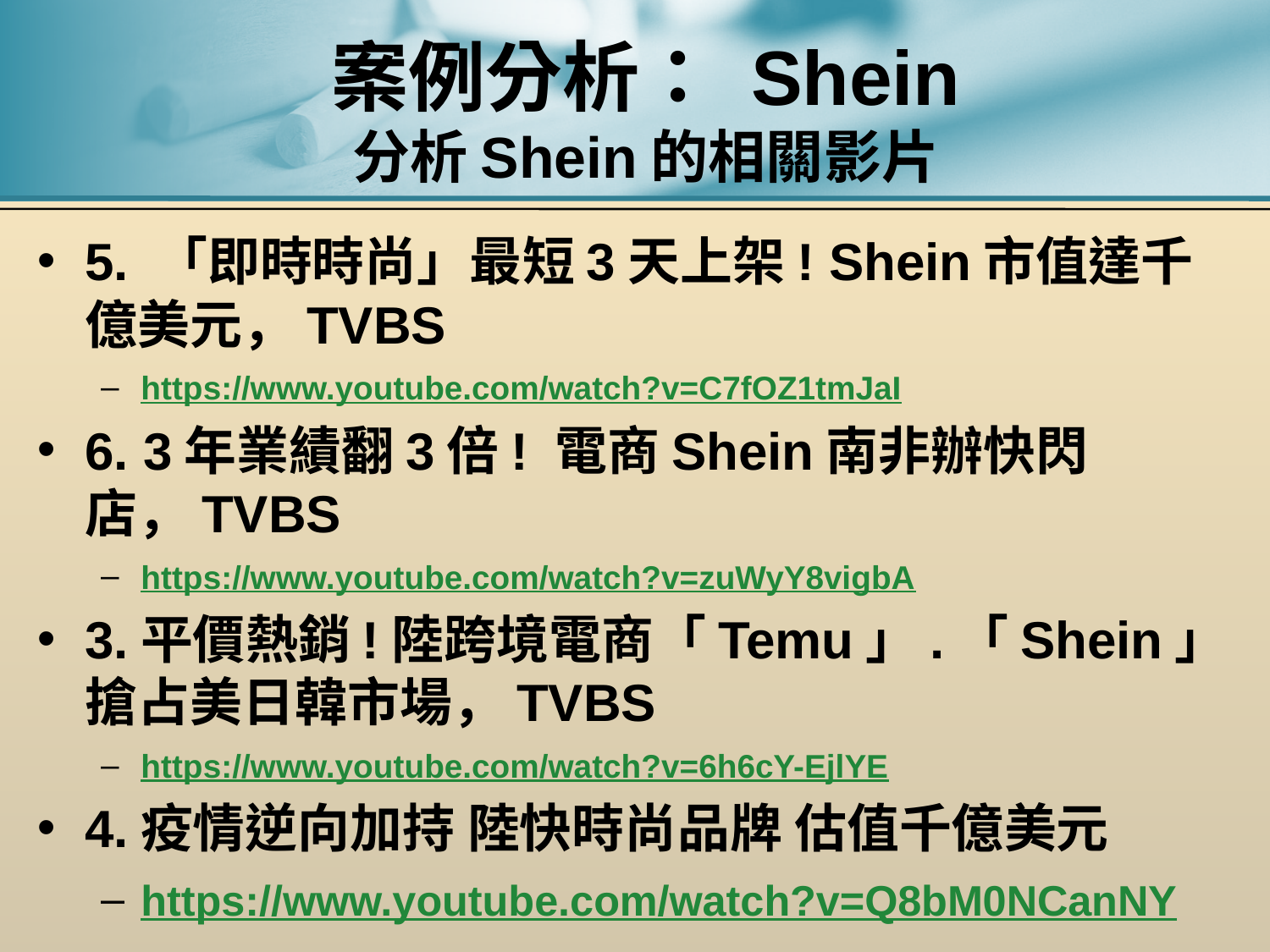

# 案例分析： Shein 分析Shein的相關影片
5. 「即時時尚」最短3天上架! Shein市值達千億美元，TVBS
https://www.youtube.com/watch?v=C7fOZ1tmJaI
6. 3年業績翻3倍! 電商Shein南非辦快閃店，TVBS
https://www.youtube.com/watch?v=zuWyY8vigbA
3.平價熱銷!陸跨境電商「Temu」.「Shein」搶占美日韓市場，TVBS
https://www.youtube.com/watch?v=6h6cY-EjlYE
4.疫情逆向加持 陸快時尚品牌 估值千億美元
https://www.youtube.com/watch?v=Q8bM0NCanNY